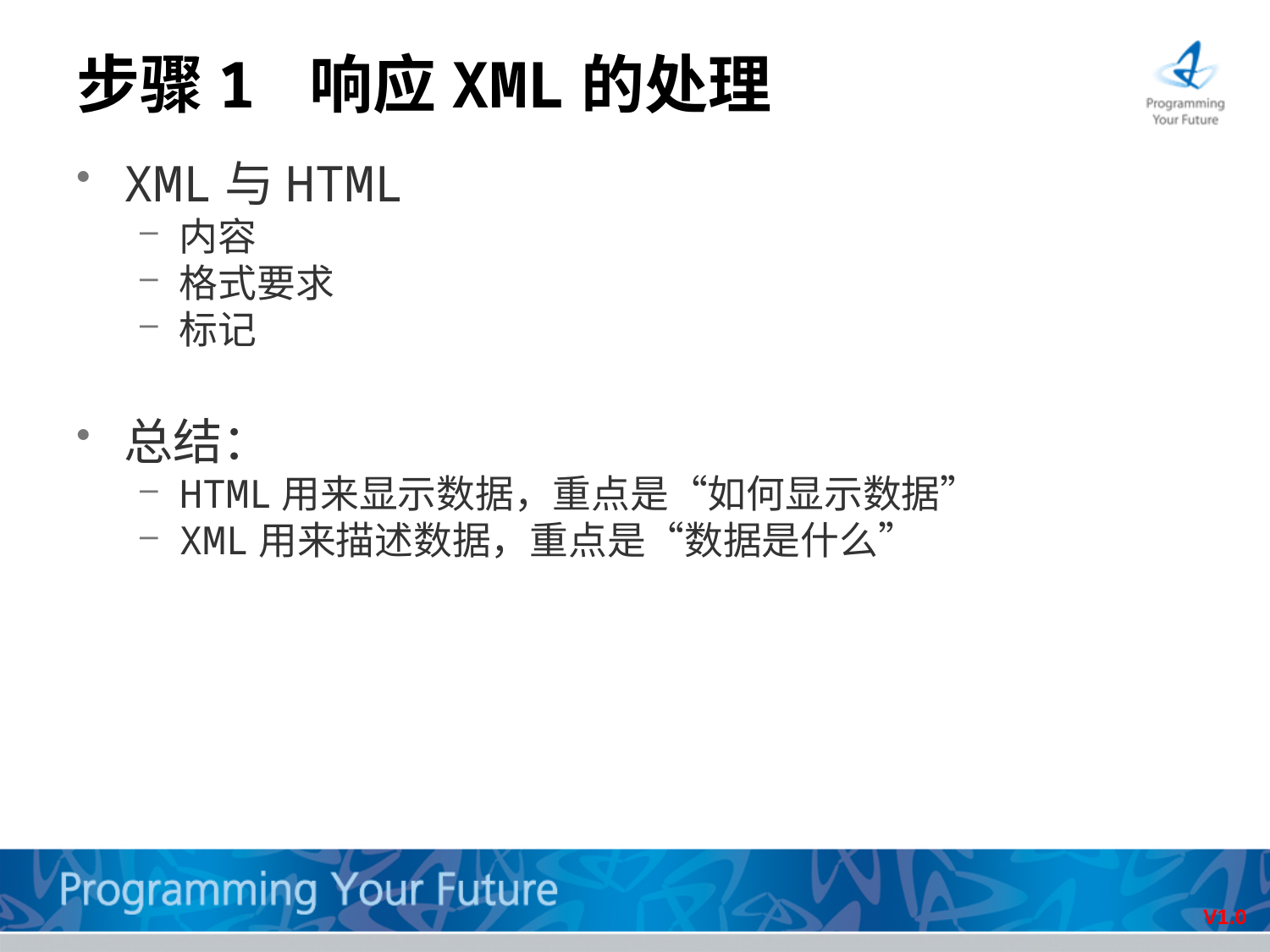

# 步骤1 响应XML的处理
XML与HTML
内容
格式要求
标记

总结：
HTML用来显示数据，重点是“如何显示数据”
XML用来描述数据，重点是“数据是什么”